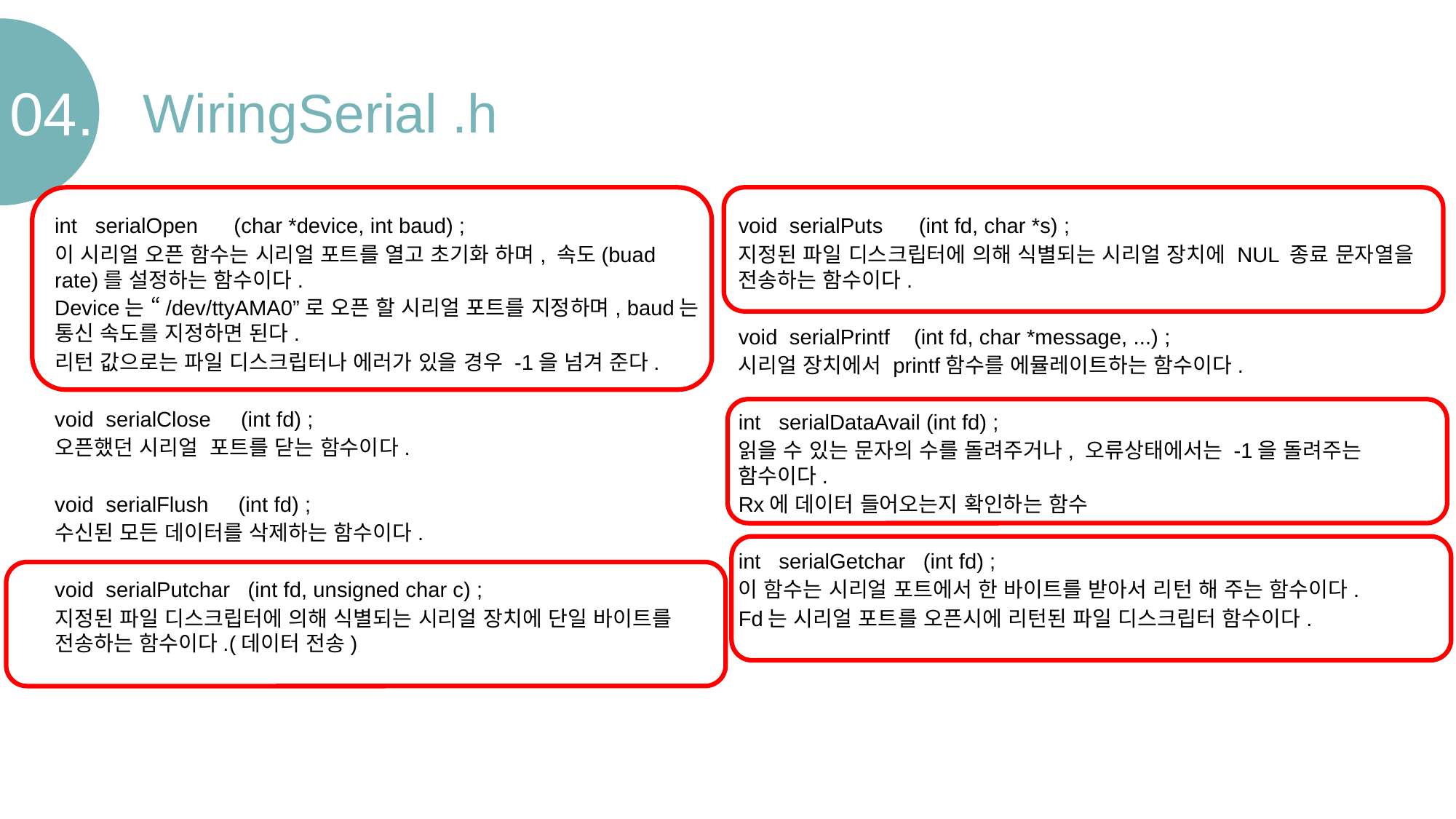

04.
WiringSerial .h

int   serialOpen      (char *device, int baud) ;
이 시리얼 오픈 함수는 시리얼 포트를 열고 초기화 하며, 속도(buad rate)를 설정하는 함수이다.
Device는 “/dev/ttyAMA0”로 오픈 할 시리얼 포트를 지정하며, baud는 통신 속도를 지정하면 된다.
리턴 값으로는 파일 디스크립터나 에러가 있을 경우 -1을 넘겨 준다.

void  serialClose     (int fd) ;
오픈했던 시리얼  포트를 닫는 함수이다.

void  serialFlush     (int fd) ;
수신된 모든 데이터를 삭제하는 함수이다.

void  serialPutchar   (int fd, unsigned char c) ;
지정된 파일 디스크립터에 의해 식별되는 시리얼 장치에 단일 바이트를 전송하는 함수이다.(데이터 전송)
void  serialPuts      (int fd, char *s) ;
지정된 파일 디스크립터에 의해 식별되는 시리얼 장치에 NUL 종료 문자열을 전송하는 함수이다.

void  serialPrintf    (int fd, char *message, ...) ;
시리얼 장치에서 printf함수를 에뮬레이트하는 함수이다.

int   serialDataAvail (int fd) ;
읽을 수 있는 문자의 수를 돌려주거나, 오류상태에서는 -1을 돌려주는 함수이다.
Rx에 데이터 들어오는지 확인하는 함수

int   serialGetchar   (int fd) ;
이 함수는 시리얼 포트에서 한 바이트를 받아서 리턴 해 주는 함수이다.
Fd는 시리얼 포트를 오픈시에 리턴된 파일 디스크립터 함수이다.